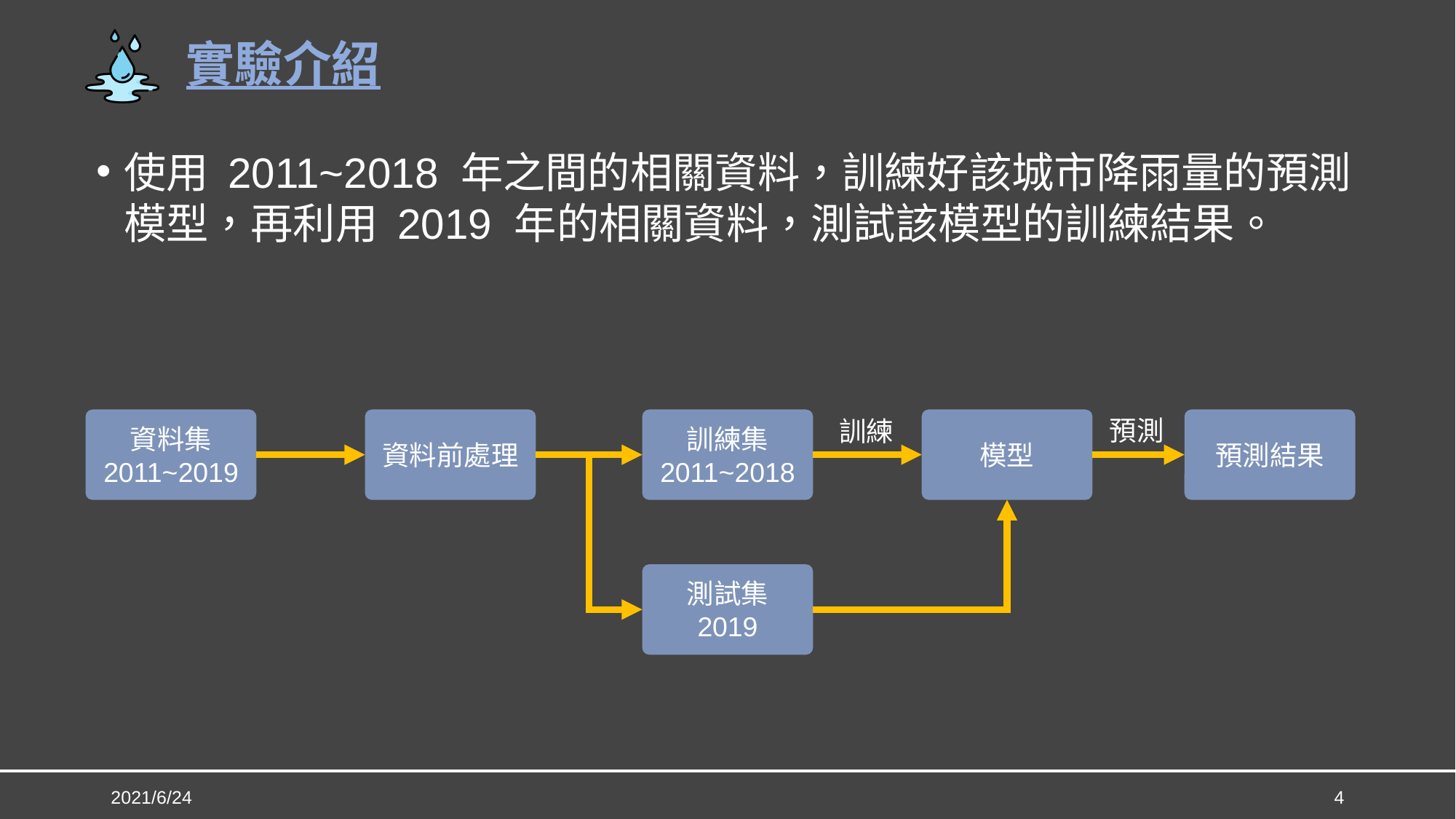

# 實驗介紹
使用 2011~2018 年之間的相關資料，訓練好該城市降雨量的預測模型，再利用 2019 年的相關資料，測試該模型的訓練結果。

預測
訓練
資料集
2011~2019
資料前處理
訓練集
2011~2018
模型
預測結果
測試集
2019
2021/6/24

4